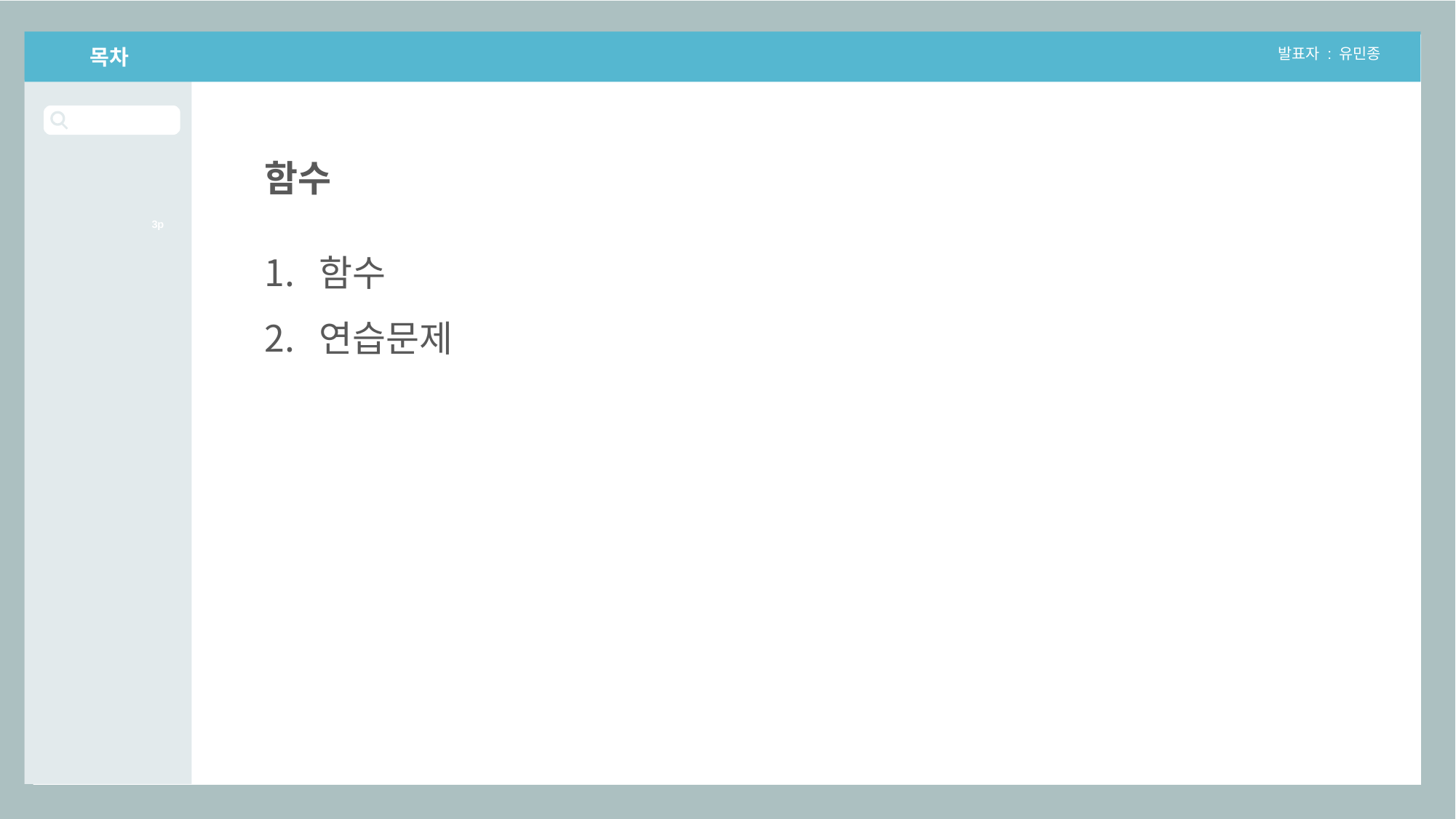

목차
발표자 : 유민종

함수
3p
함수
연습문제